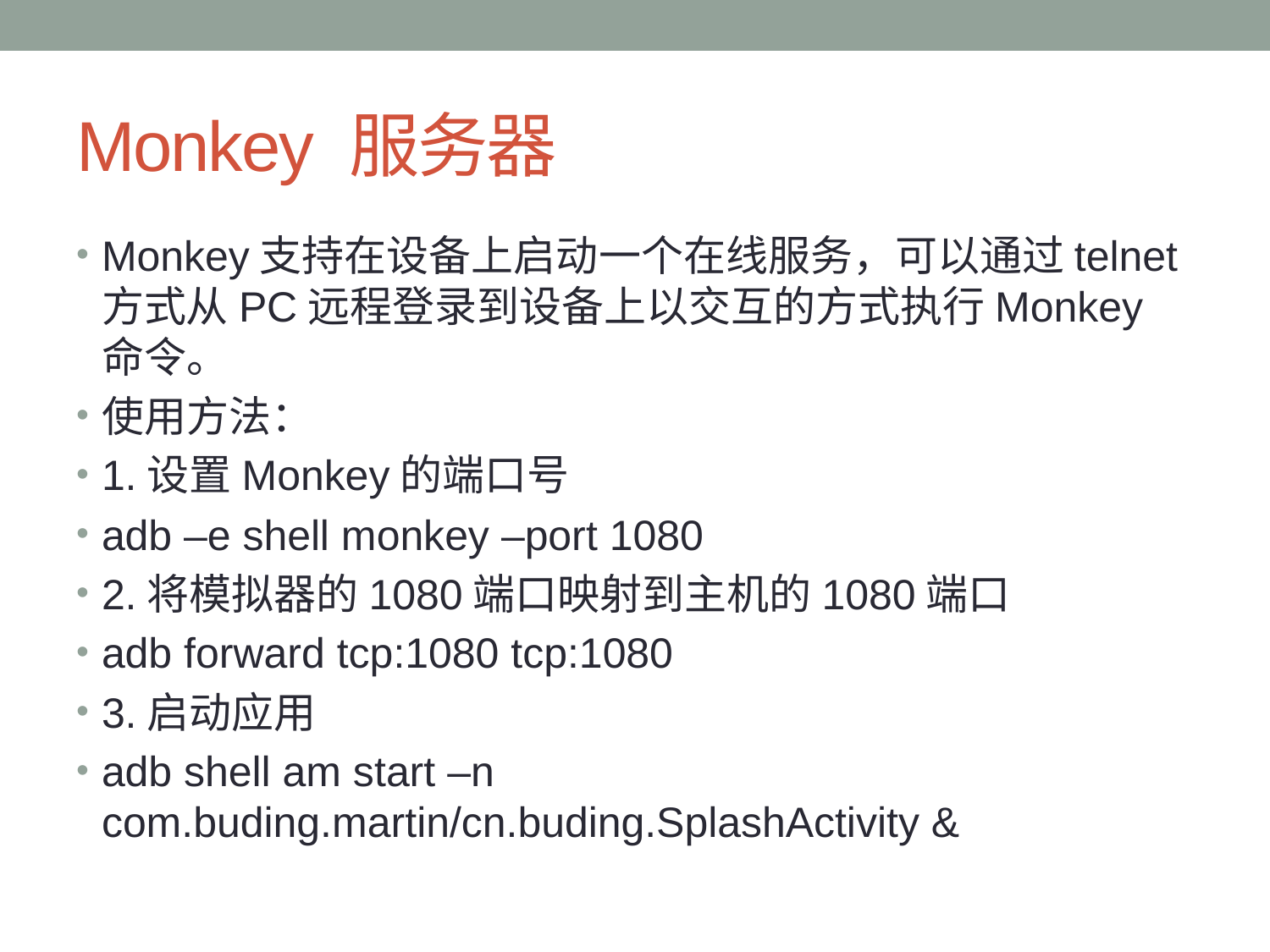

# Monkey 服务器
Monkey支持在设备上启动一个在线服务，可以通过telnet方式从PC远程登录到设备上以交互的方式执行Monkey命令。
使用方法：
1.设置Monkey的端口号
adb –e shell monkey –port 1080
2.将模拟器的1080端口映射到主机的1080端口
adb forward tcp:1080 tcp:1080
3.启动应用
adb shell am start –n com.buding.martin/cn.buding.SplashActivity &